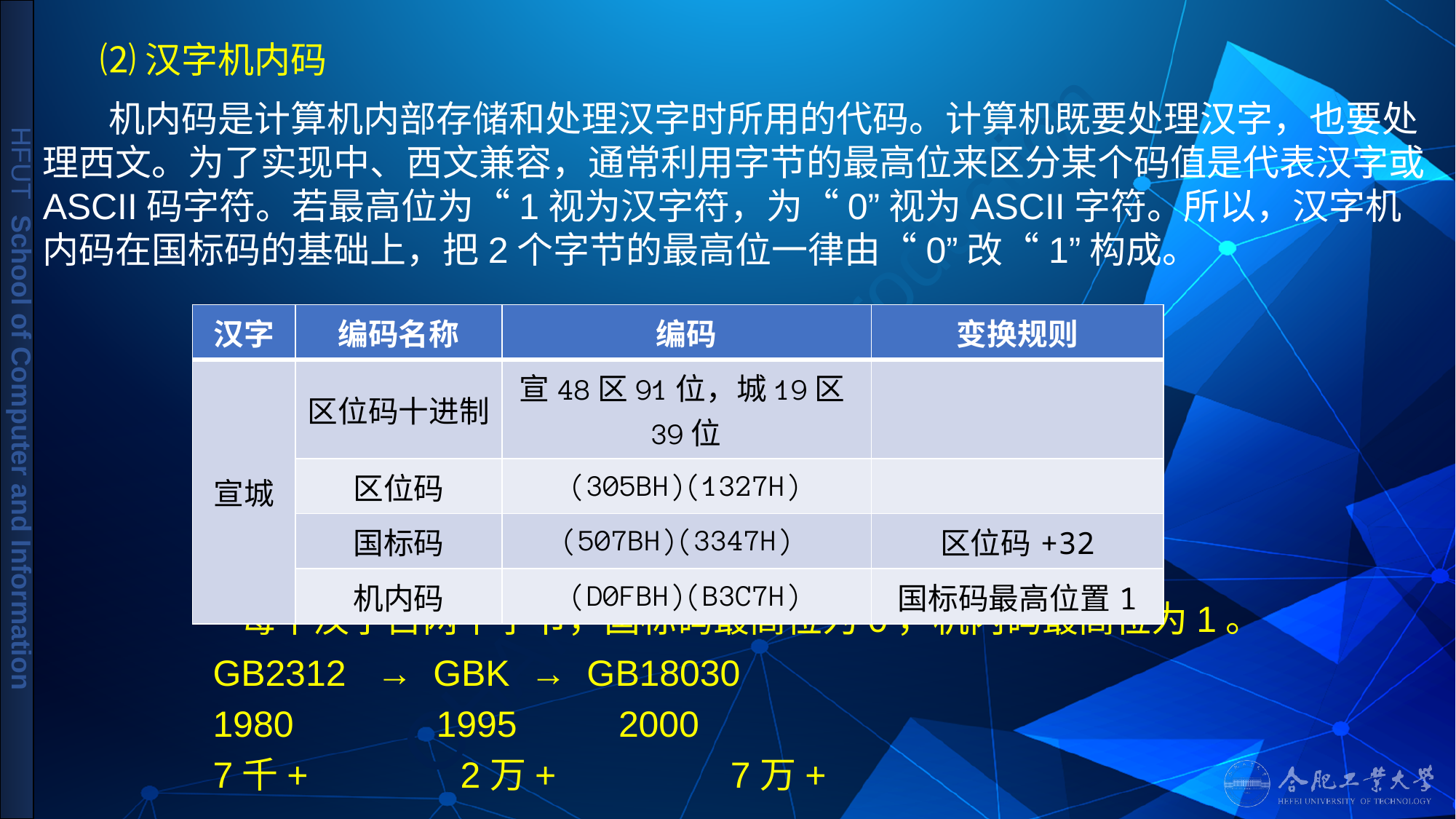

# ⑵汉字机内码
       机内码是计算机内部存储和处理汉字时所用的代码。计算机既要处理汉字，也要处理西文。为了实现中、西文兼容，通常利用字节的最高位来区分某个码值是代表汉字或ASCII码字符。若最高位为“1视为汉字符，为“0”视为ASCII字符。所以，汉字机内码在国标码的基础上，把2个字节的最高位一律由“0”改“1”构成。
| 汉字 | 编码名称 | 编码 | 变换规则 |
| --- | --- | --- | --- |
| 宣城 | 区位码十进制 | 宣48区91位，城19区39位 |  |
|  | 区位码 | (305BH)(1327H) |  |
|  | 国标码 | (507BH)(3347H) | 区位码+32 |
|  | 机内码 | (D0FBH)(B3C7H) | 国标码最高位置1 |
每个汉字占两个字节，国标码最高位为0，机内码最高位为1。
GB2312   →  GBK  →  GB18030
              1995          2000
7千+               2万+	        7万+